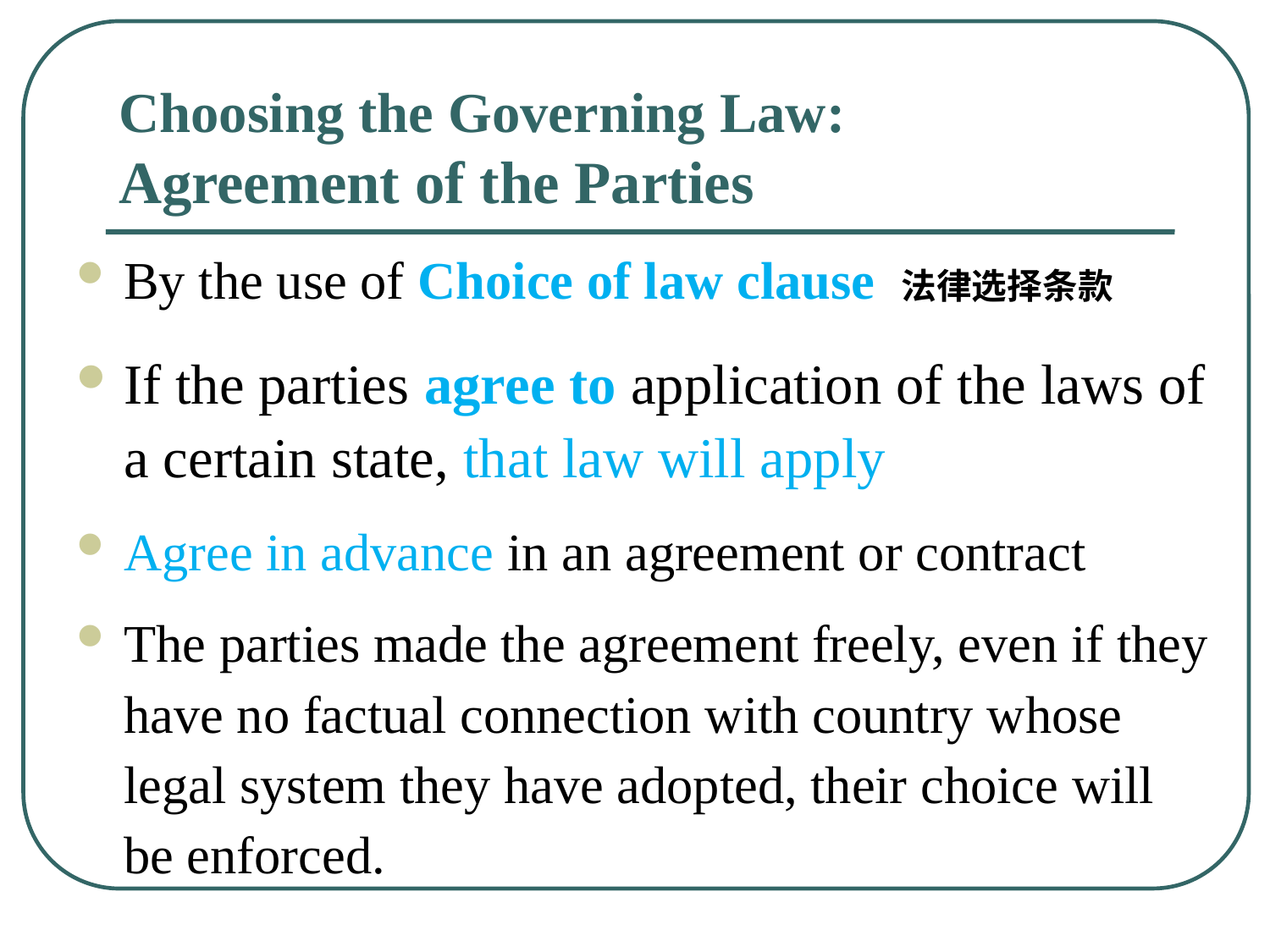

# Choosing the Governing Law: Agreement of the Parties
By the use of Choice of law clause 法律选择条款
If the parties agree to application of the laws of a certain state, that law will apply
Agree in advance in an agreement or contract
The parties made the agreement freely, even if they have no factual connection with country whose legal system they have adopted, their choice will be enforced.